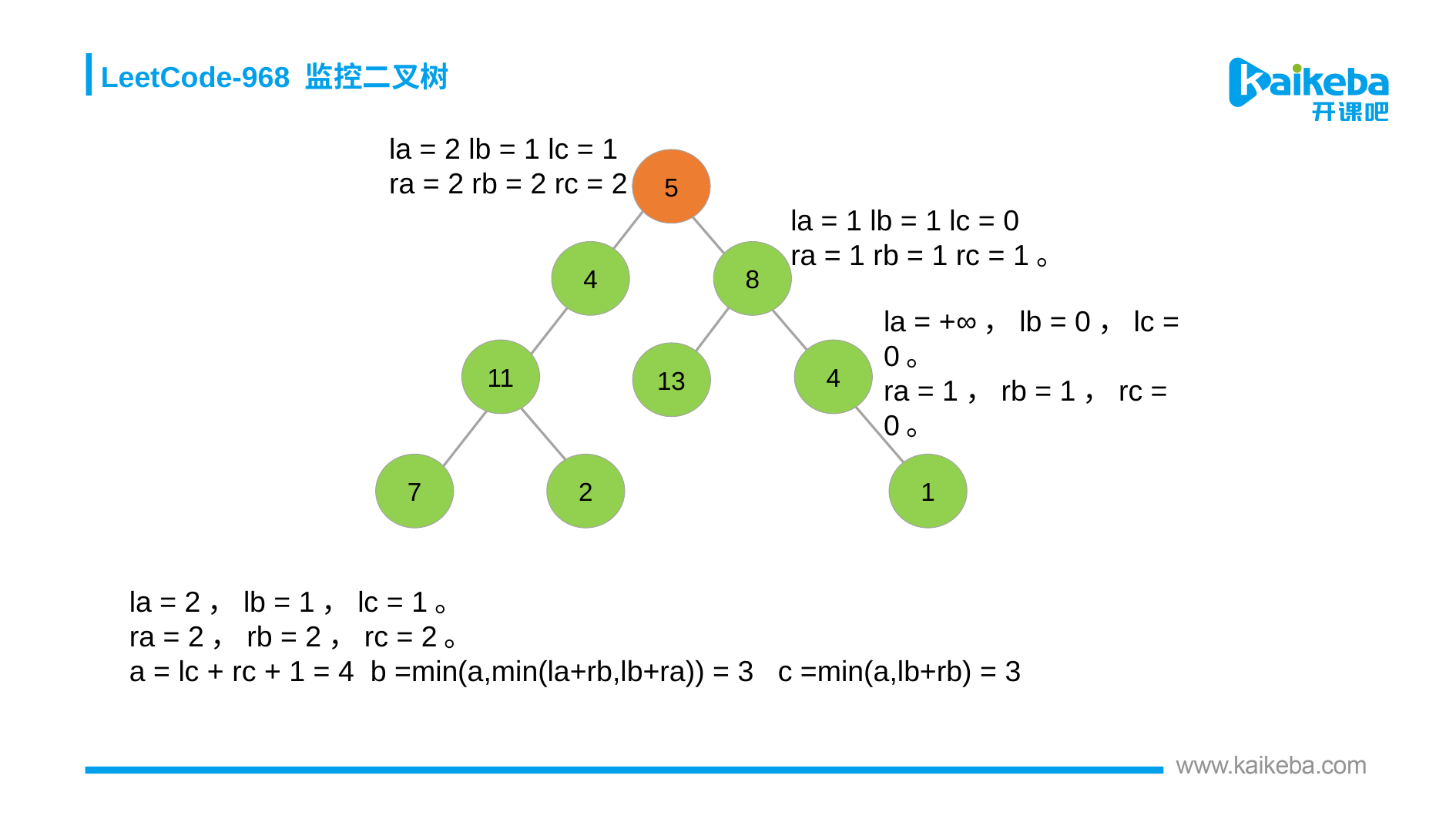

LeetCode-968 监控二叉树
la = 2 lb = 1 lc = 1
ra = 2 rb = 2 rc = 2
5
la = 1 lb = 1 lc = 0
ra = 1 rb = 1 rc = 1。

4
8
la = +∞，lb = 0，lc = 0。
ra = 1，rb = 1，rc = 0。
11
4
13
7
2
1
la = 2，lb = 1，lc = 1。
ra = 2，rb = 2，rc = 2。
a = lc + rc + 1 = 4  b =min(a,min(la+rb,lb+ra)) = 3   c =min(a,lb+rb) = 3